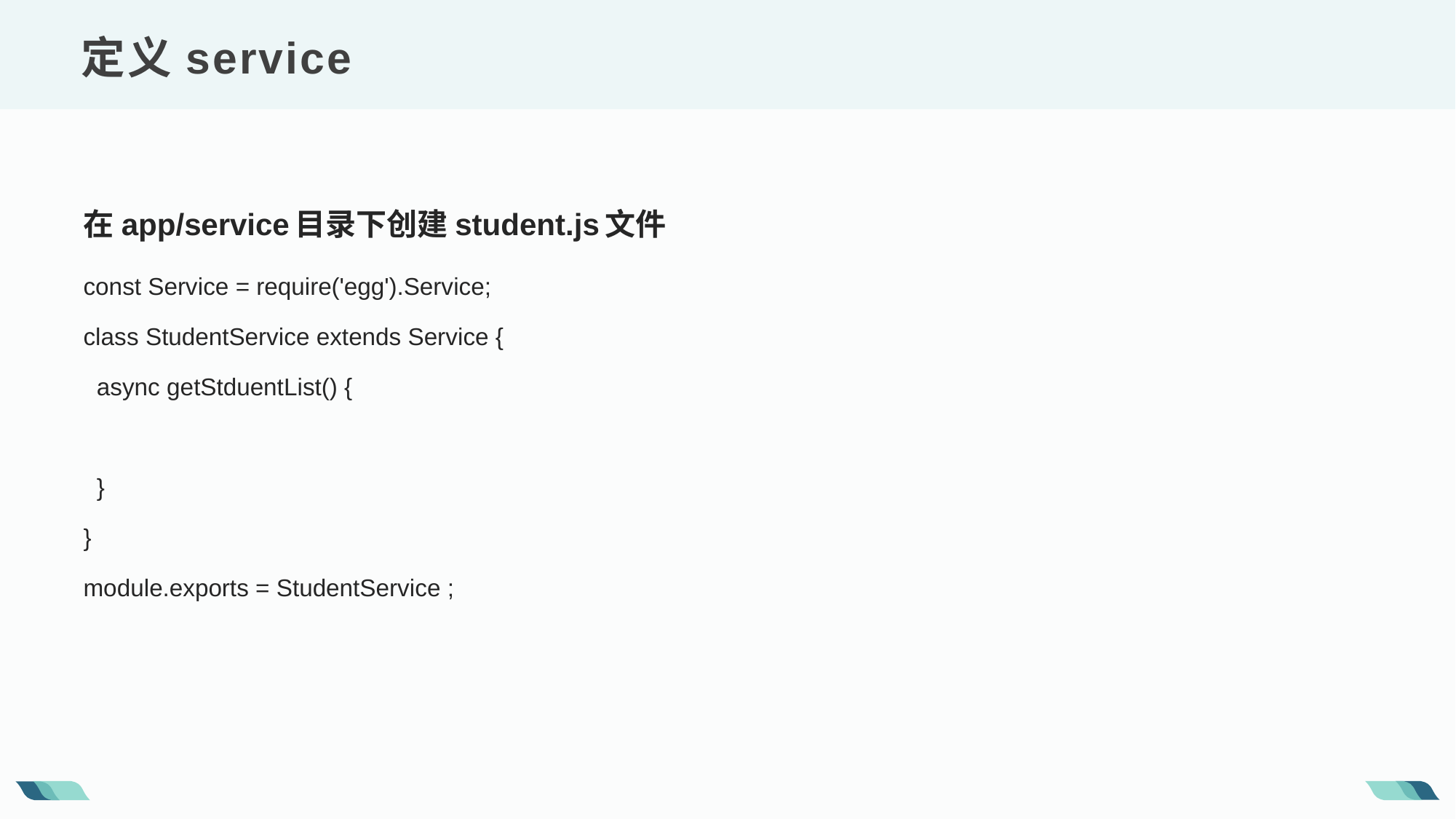

定义service
在app/service目录下创建student.js文件
const Service = require('egg').Service;
class StudentService extends Service {
  async getStduentList() {

  }
}
module.exports = StudentService ;